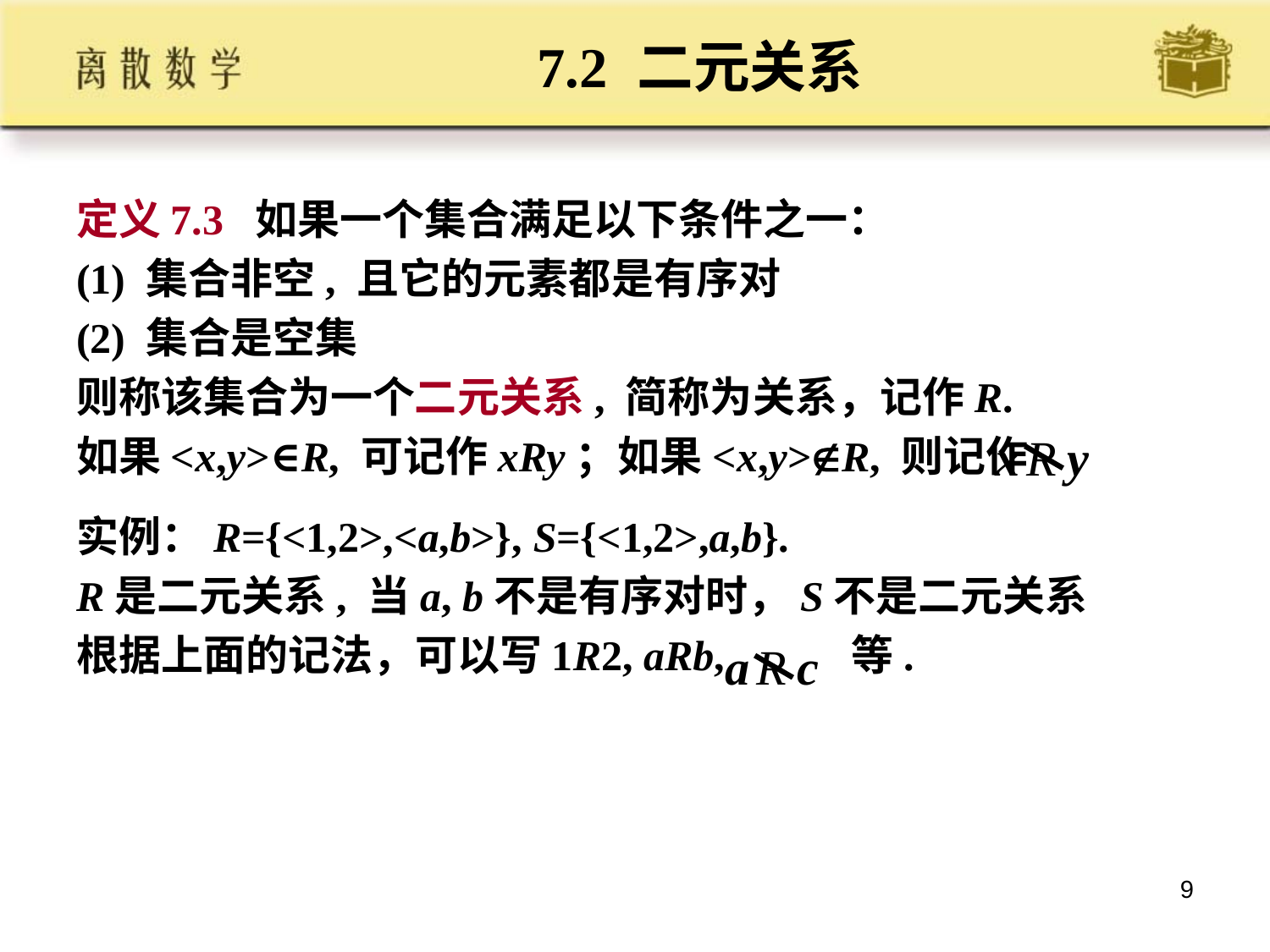

# 7.2 二元关系
定义7.3  如果一个集合满足以下条件之一：
(1) 集合非空, 且它的元素都是有序对
(2) 集合是空集
则称该集合为一个二元关系, 简称为关系，记作R.
如果<x,y>∈R, 可记作xRy；如果<x,y>∉R, 则记作
实例：R={<1,2>,<a,b>}, S={<1,2>,a,b}.
R是二元关系, 当a, b不是有序对时，S不是二元关系
根据上面的记法，可以写1R2, aRb,           等.
x
R
y

a
R
c

9